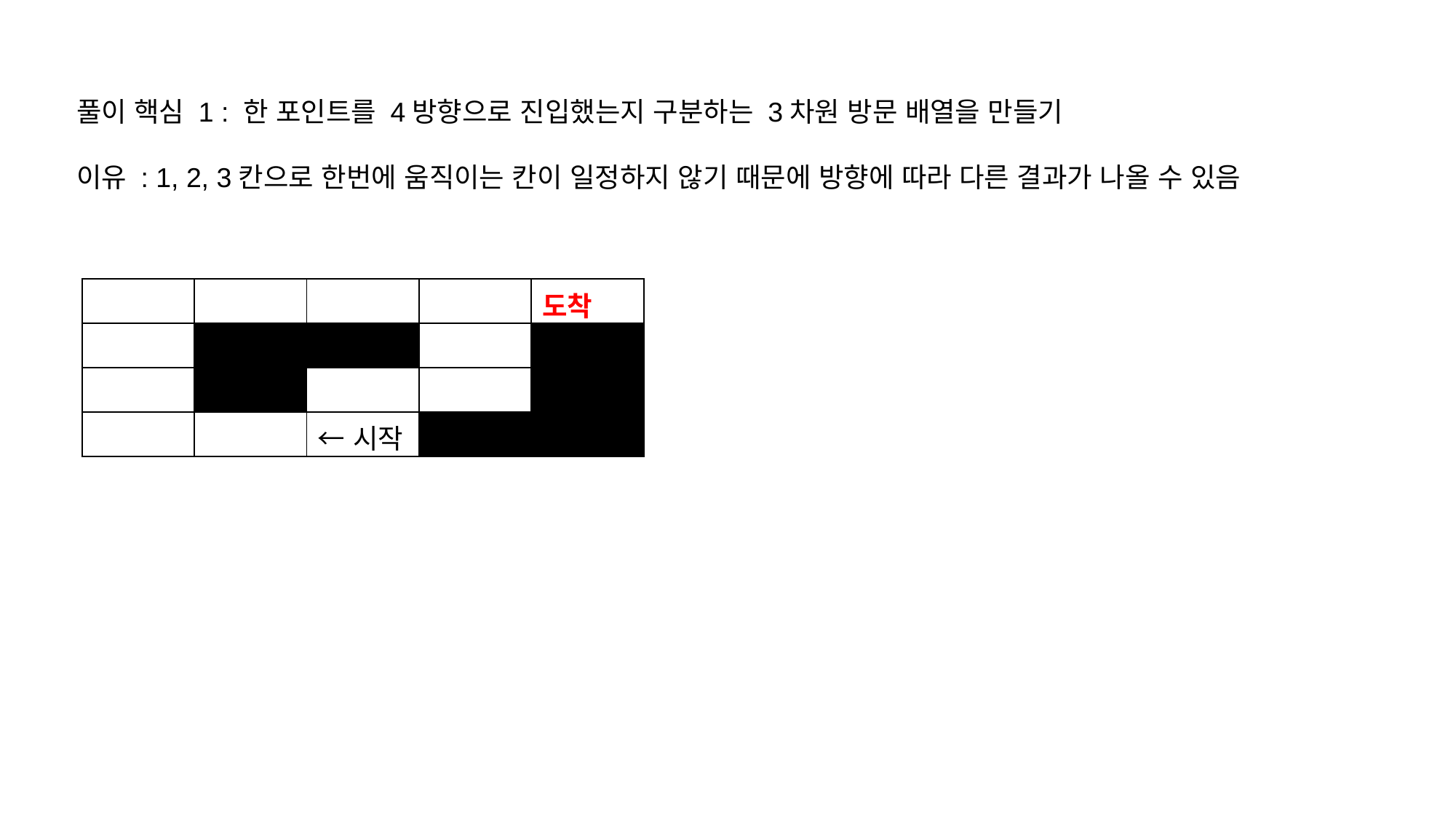

풀이 핵심 1 : 한 포인트를 4방향으로 진입했는지 구분하는 3차원 방문 배열을 만들기

이유 : 1, 2, 3칸으로 한번에 움직이는 칸이 일정하지 않기 때문에 방향에 따라 다른 결과가 나올 수 있음
|  |  |  |  | 도착 |
| --- | --- | --- | --- | --- |
|  |  |  |  |  |
|  |  |  |  |  |
|  |  | ←시작 |  |  |